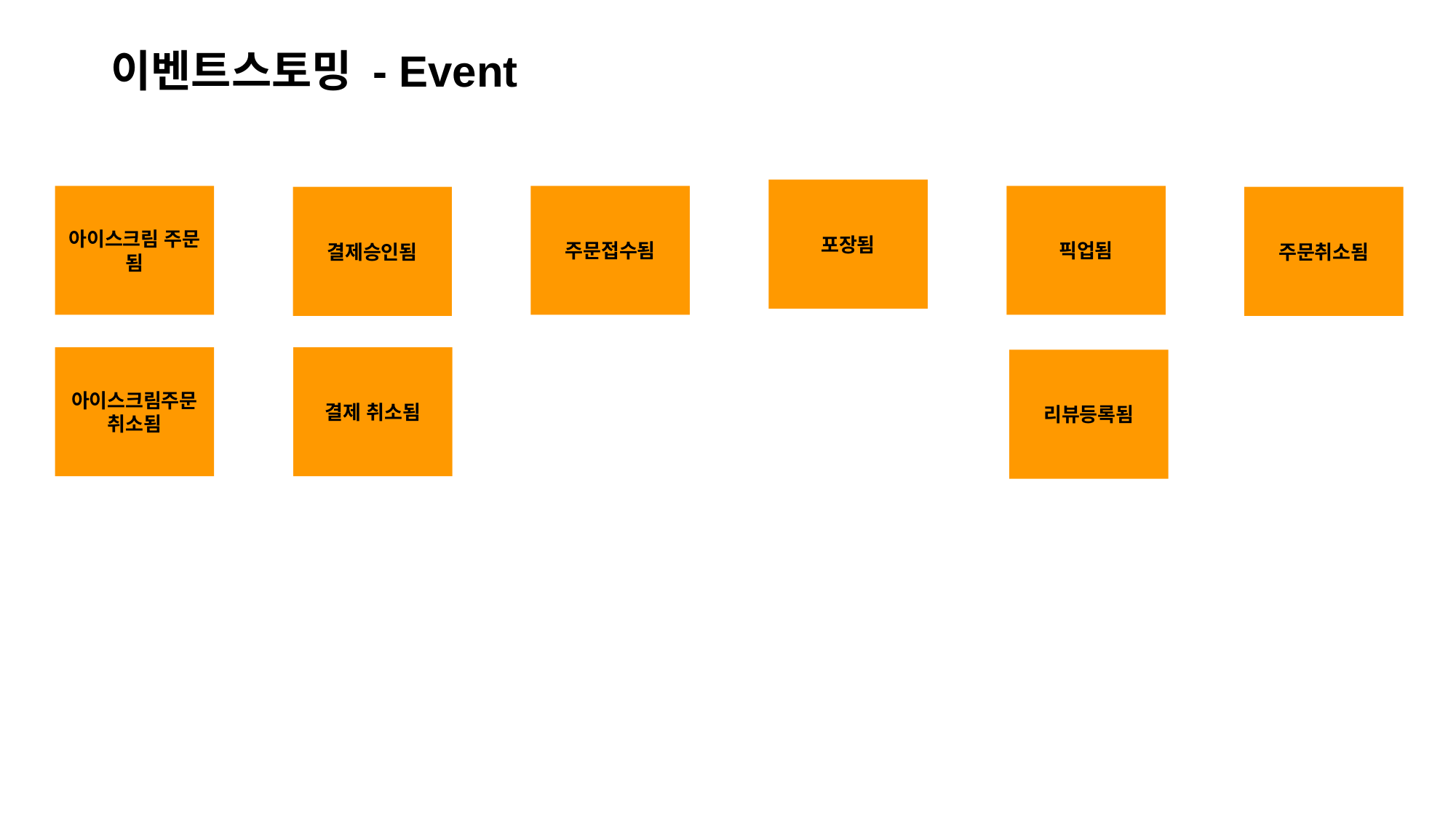

# 이벤트스토밍 - Event
포장됨
아이스크림 주문 됨
주문접수됨
픽업됨
결제승인됨
주문취소됨
아이스크림주문 취소됨
결제 취소됨
리뷰등록됨